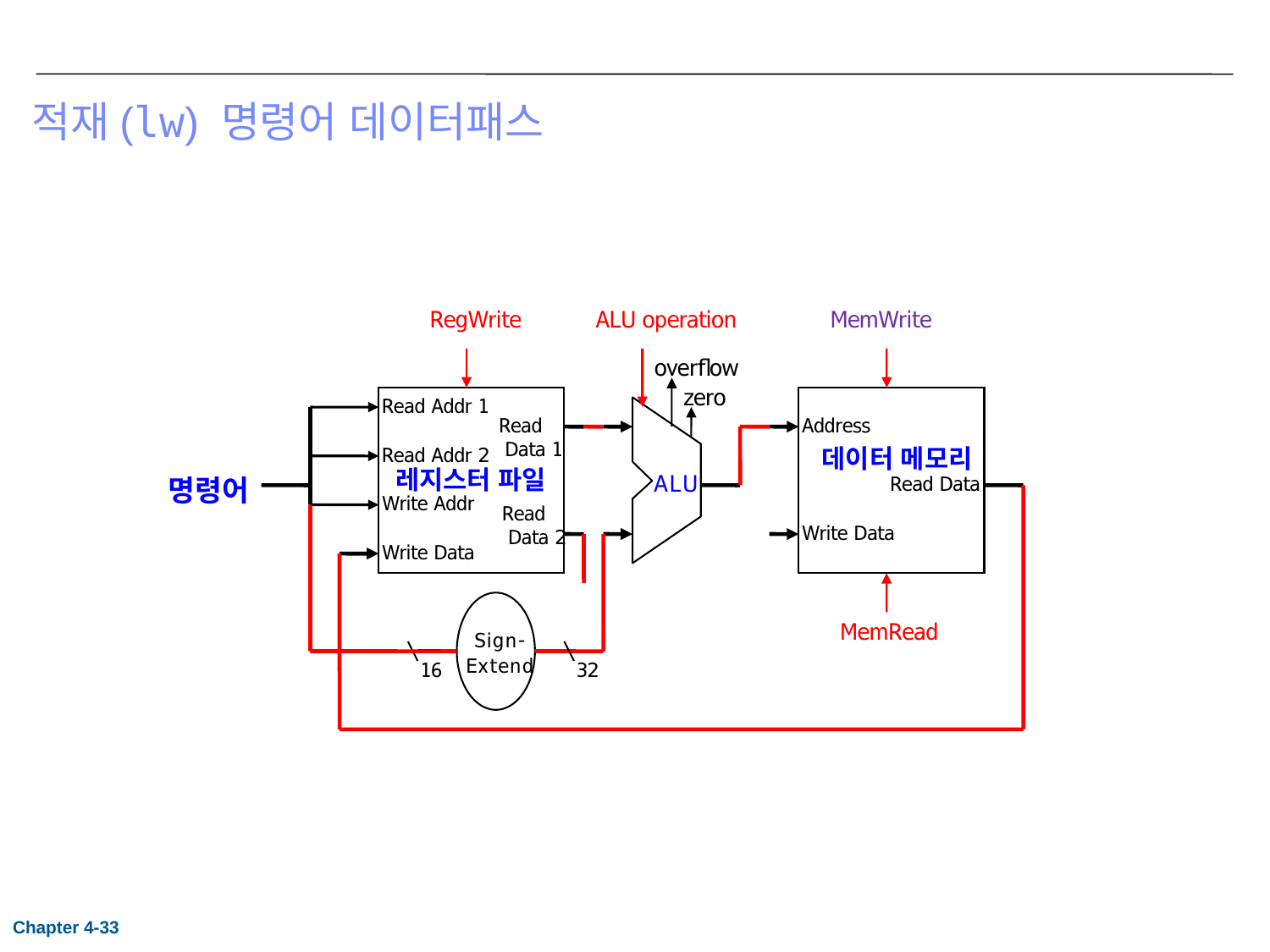

# 적재(lw) 명령어 데이터패스
RegWrite
ALU operation
MemWrite

overflow

zero

Read Addr 1

Read
 Data 1

Address

Read Addr 2
데이터 메모리

레지스터 파일
명령어
Read Data
ALU

Write Addr
Read
 Data 2

16

32

Write Data

Write Data

MemRead
Sign-
Extend

Chapter 4-33